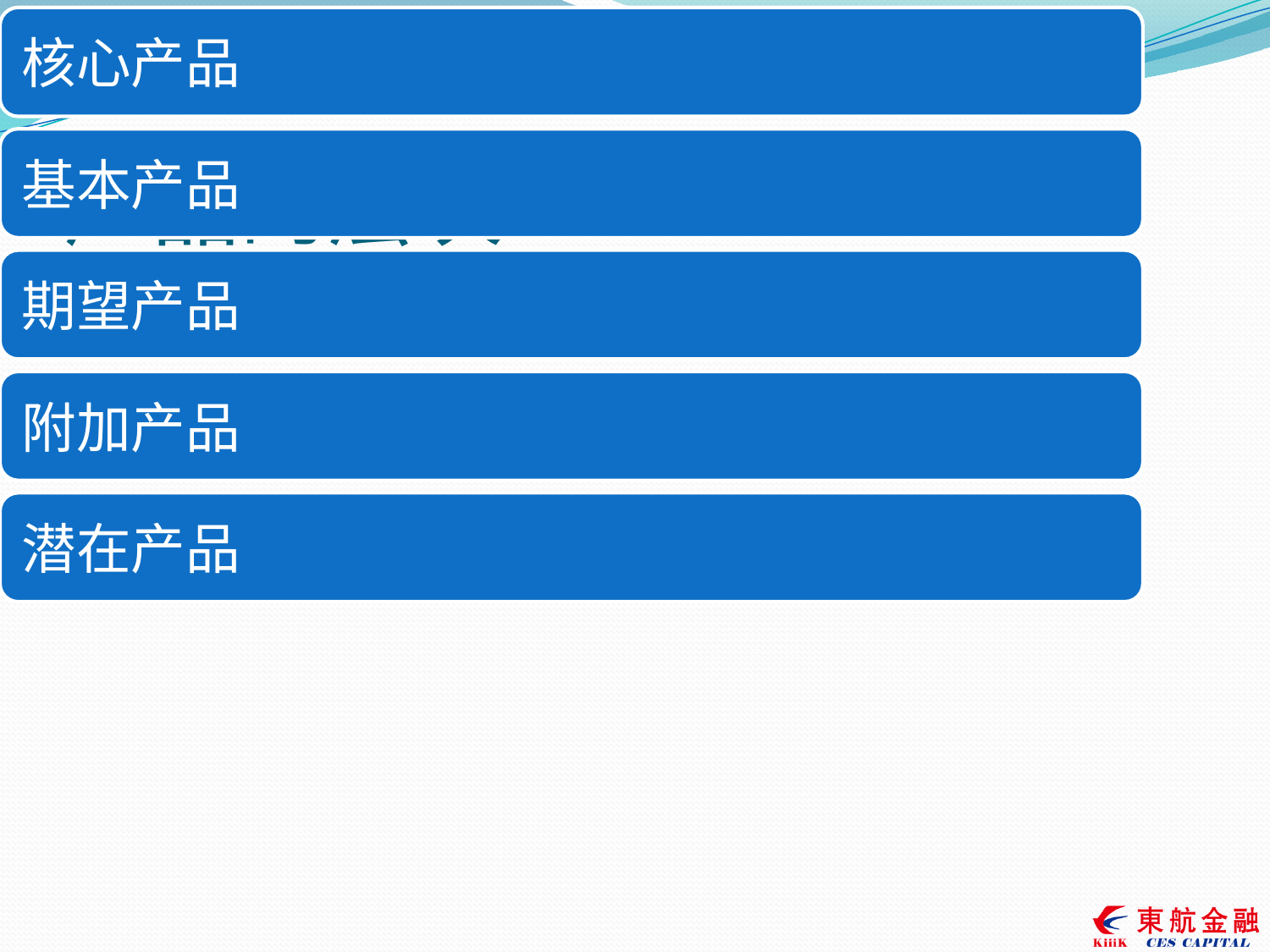

# 产品的层次
核心产品
基本产品
期望产品
附加产品
潜在产品